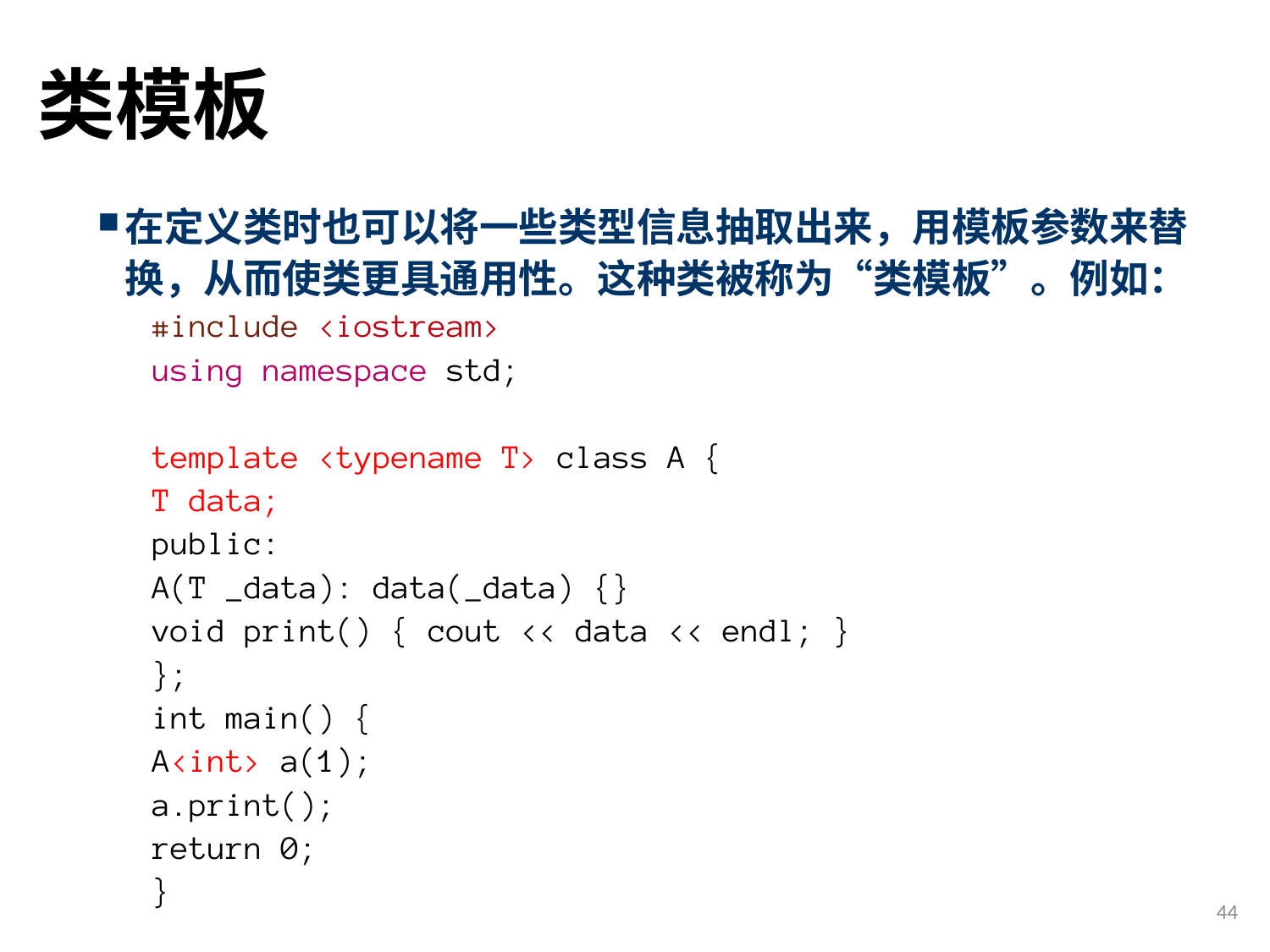

# 类模板
在定义类时也可以将一些类型信息抽取出来，用模板参数来替换，从而使类更具通用性。这种类被称为“类模板”。例如：
#include <iostream>
using namespace std;

template <typename T> class A {
	T data;
public:
	A(T _data): data(_data) {}
	void print() { cout << data << endl; }
};
int main() {
	A<int> a(1);
	a.print();
	return 0;
}
44